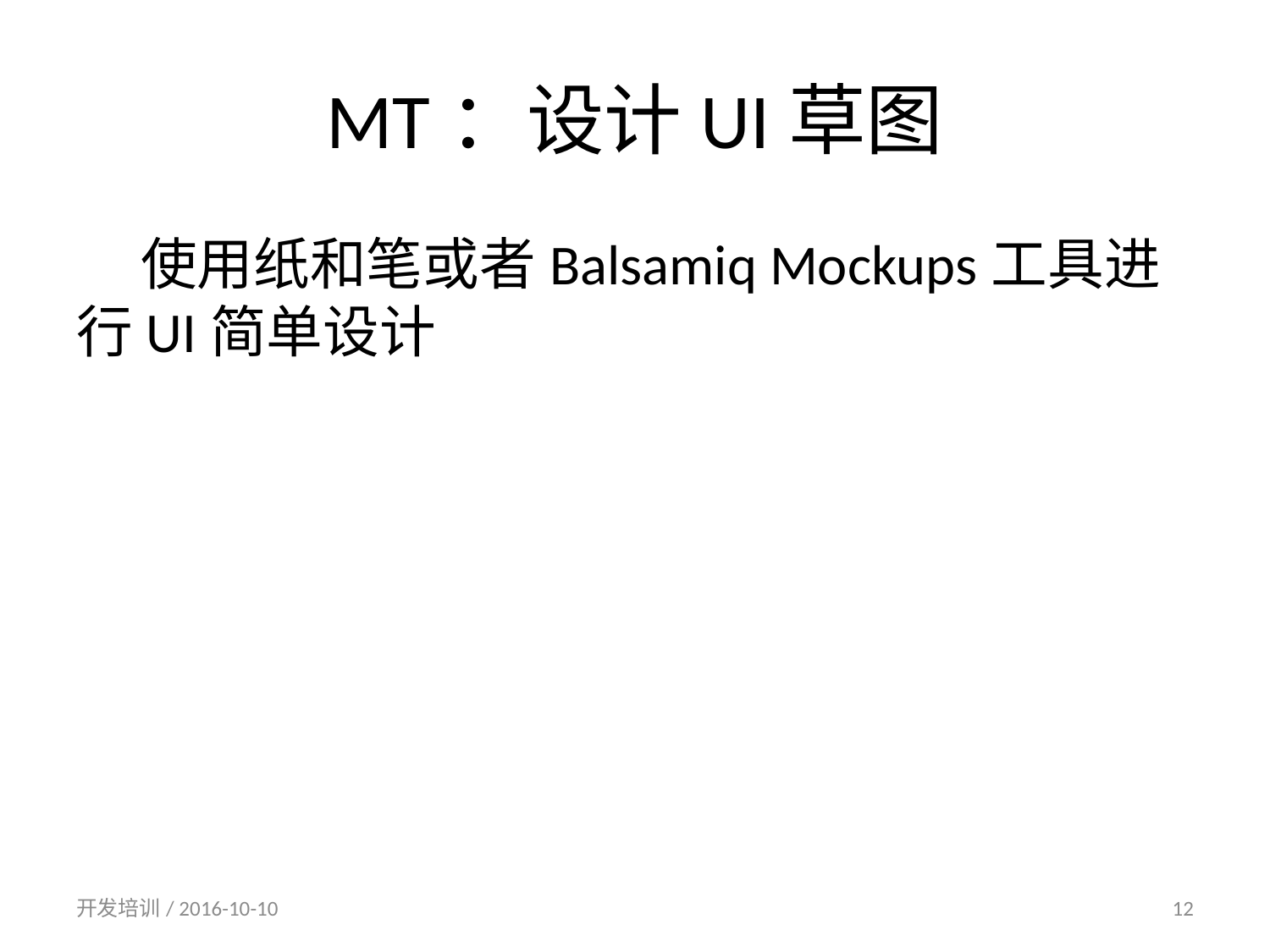

# MT：设计UI草图
    使用纸和笔或者Balsamiq Mockups工具进行UI简单设计
开发培训/ 2016-10-10
12